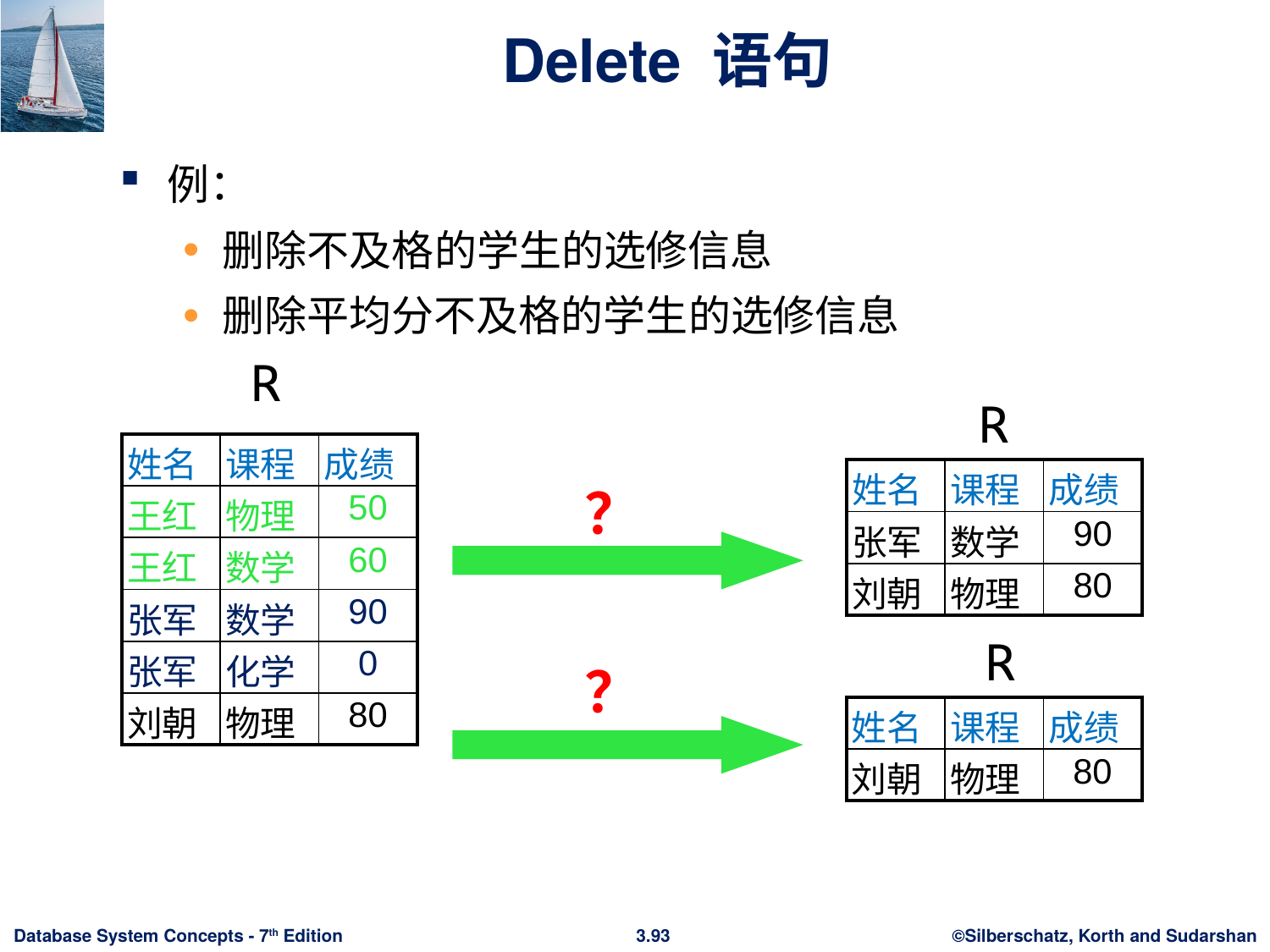

# Delete 语句
例：
删除不及格的学生的选修信息
删除平均分不及格的学生的选修信息
R
R
| 姓名 | 课程 | 成绩 |
| --- | --- | --- |
| 王红 | 物理 | 50 |
| 王红 | 数学 | 60 |
| 张军 | 数学 | 90 |
| 张军 | 化学 | 0 |
| 刘朝 | 物理 | 80 |
| 姓名 | 课程 | 成绩 |
| --- | --- | --- |
| 张军 | 数学 | 90 |
| 刘朝 | 物理 | 80 |
？

R
？
| 姓名 | 课程 | 成绩 |
| --- | --- | --- |
| 刘朝 | 物理 | 80 |